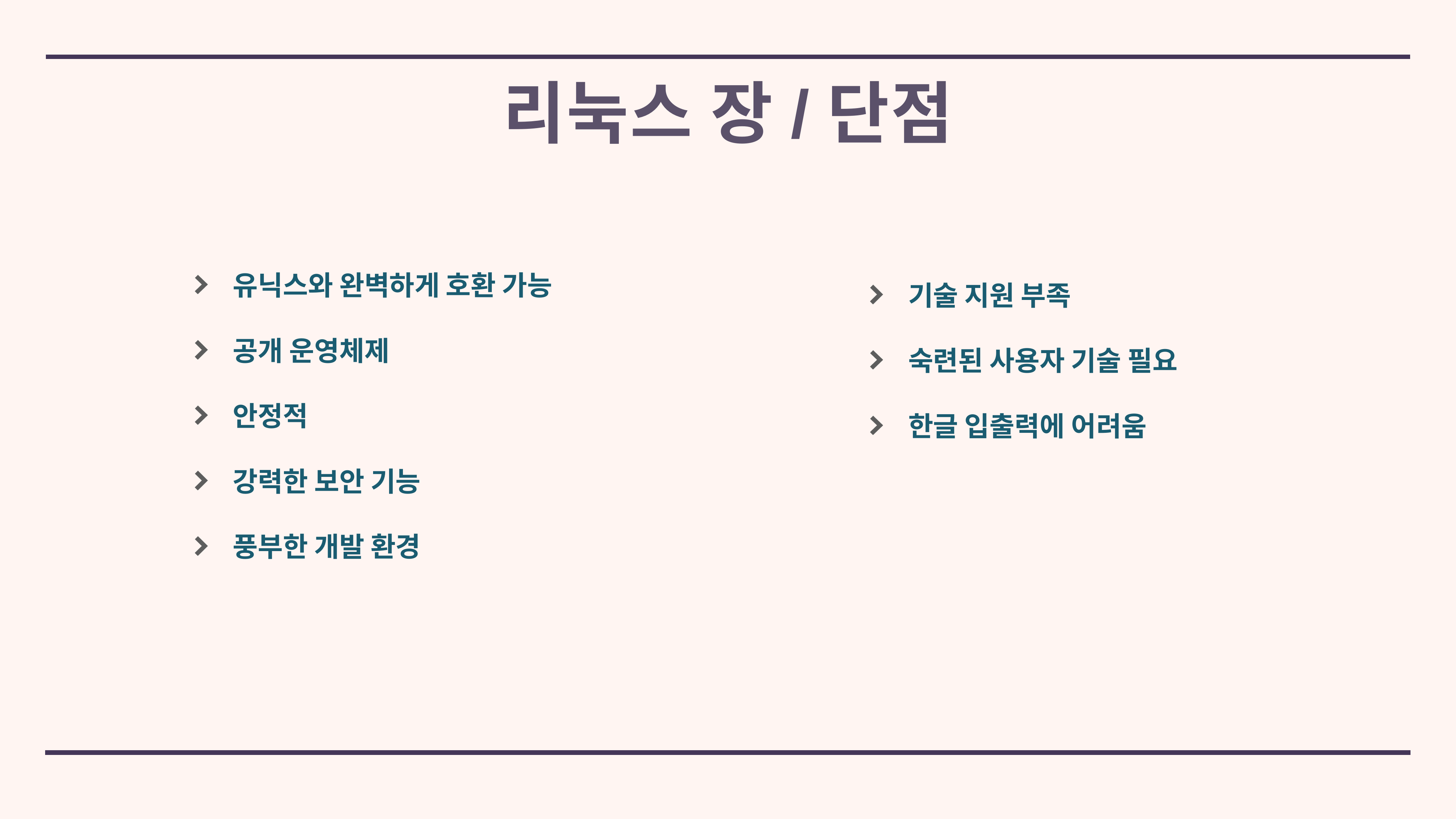

# 리눅스 장/단점
유닉스와 완벽하게 호환 가능
공개 운영체제
안정적
강력한 보안 기능
풍부한 개발 환경
기술 지원 부족
숙련된 사용자 기술 필요
한글 입출력에 어려움